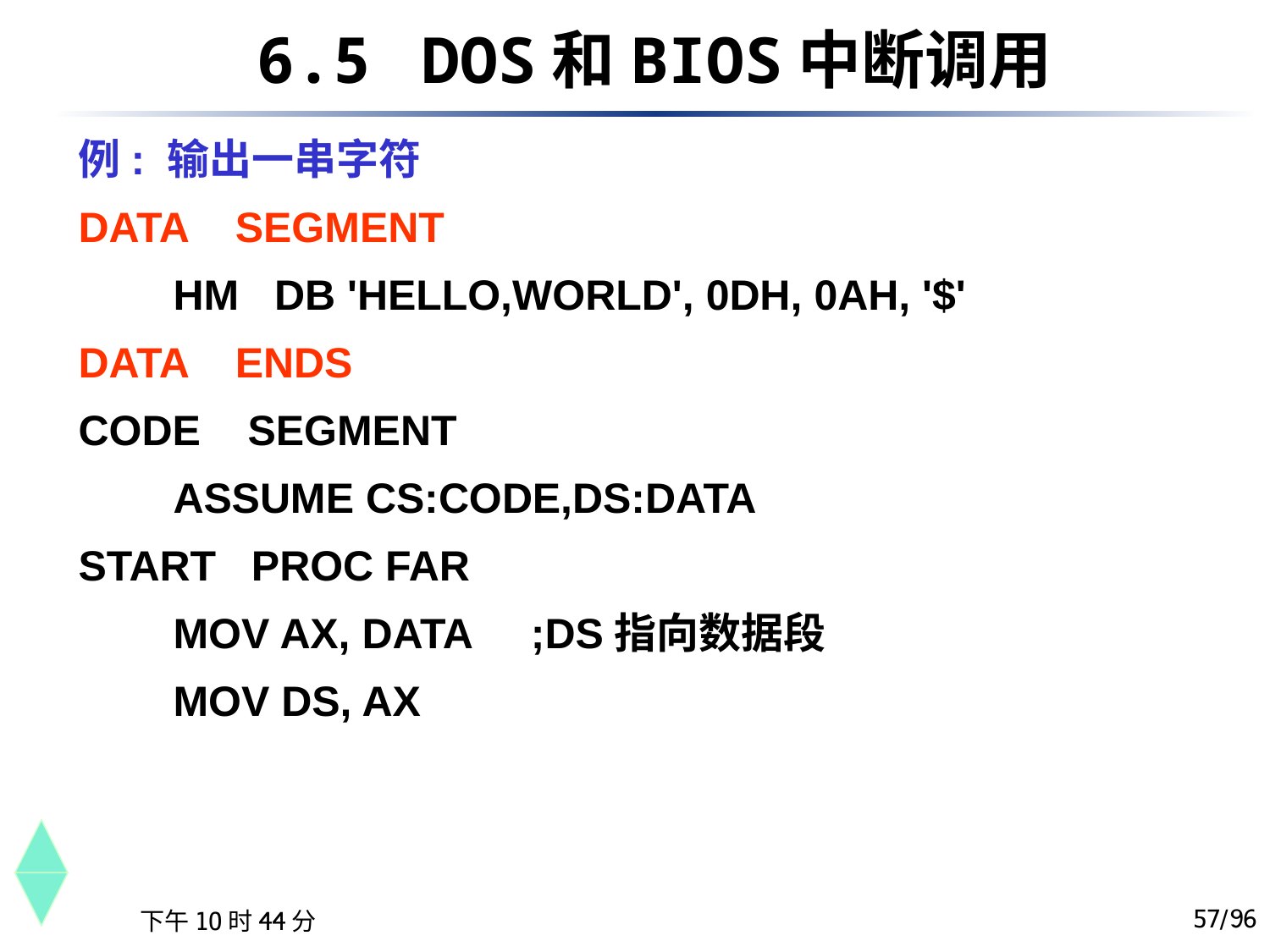

6.5	 DOS和BIOS中断调用
例: 输出一串字符
DATA    SEGMENT
        HM   DB 'HELLO,WORLD', 0DH, 0AH, '$'
DATA    ENDS
CODE    SEGMENT
        ASSUME CS:CODE,DS:DATA
START   PROC FAR
        MOV AX, DATA     ;DS指向数据段
        MOV DS, AX

57/96
下午10时44分